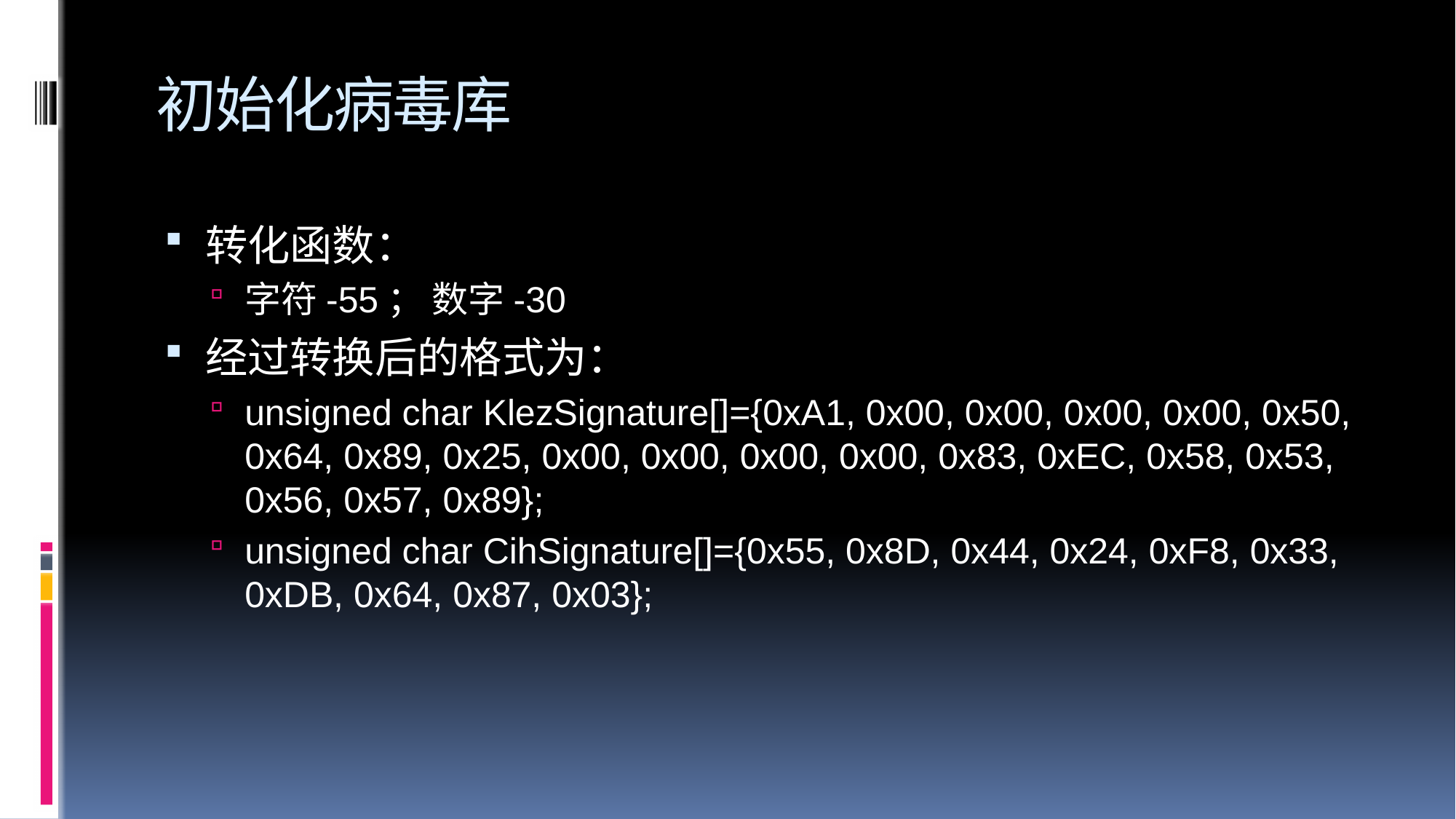

# 初始化病毒库
转化函数：
字符-55； 数字-30
经过转换后的格式为：
unsigned char KlezSignature[]={0xA1, 0x00, 0x00, 0x00, 0x00, 0x50, 0x64, 0x89, 0x25, 0x00, 0x00, 0x00, 0x00, 0x83, 0xEC, 0x58, 0x53, 0x56, 0x57, 0x89};
unsigned char CihSignature[]={0x55, 0x8D, 0x44, 0x24, 0xF8, 0x33, 0xDB, 0x64, 0x87, 0x03};